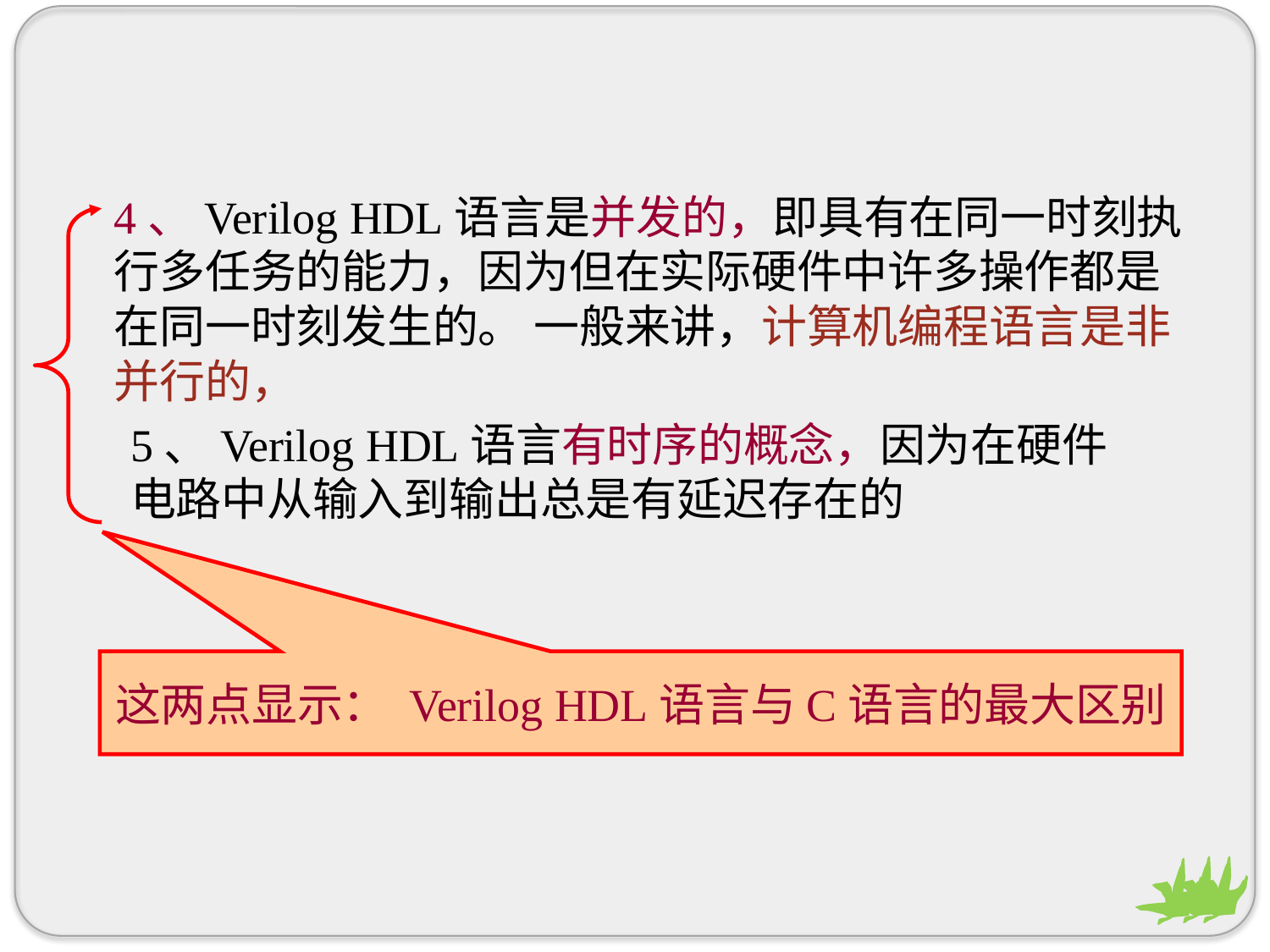

4、Verilog HDL语言是并发的，即具有在同一时刻执行多任务的能力，因为但在实际硬件中许多操作都是在同一时刻发生的。 一般来讲，计算机编程语言是非并行的，

这两点显示： Verilog HDL语言与C语言的最大区别
5、Verilog HDL语言有时序的概念，因为在硬件电路中从输入到输出总是有延迟存在的
7